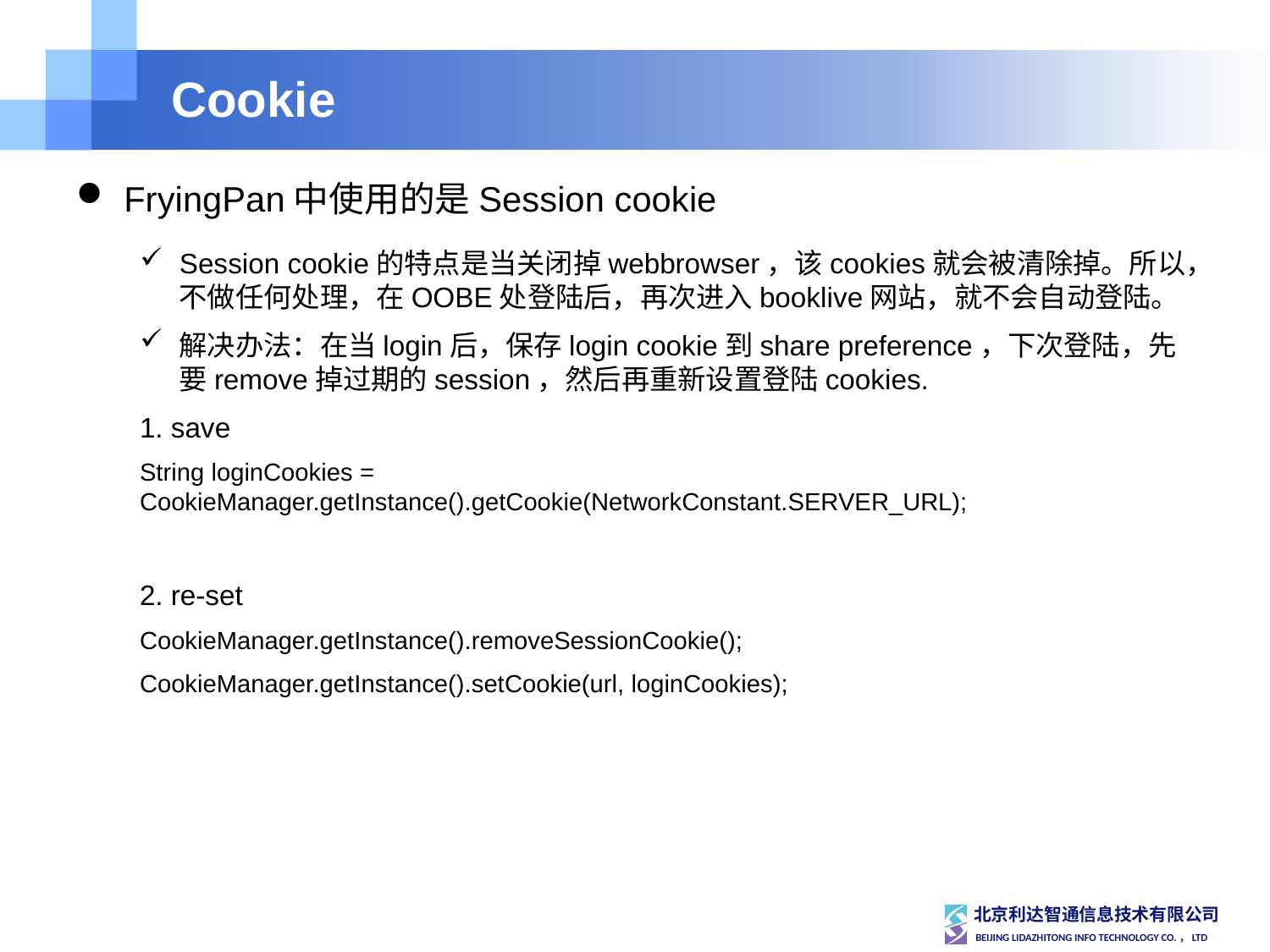

# Cookie
FryingPan中使用的是Session cookie
Session cookie的特点是当关闭掉webbrowser，该cookies就会被清除掉。所以，不做任何处理，在OOBE处登陆后，再次进入booklive网站，就不会自动登陆。
解决办法：在当login后，保存login cookie到share preference，下次登陆，先要remove掉过期的session，然后再重新设置登陆cookies.
1. save
String loginCookies = CookieManager.getInstance().getCookie(NetworkConstant.SERVER_URL);

2. re-set
CookieManager.getInstance().removeSessionCookie();
CookieManager.getInstance().setCookie(url, loginCookies);